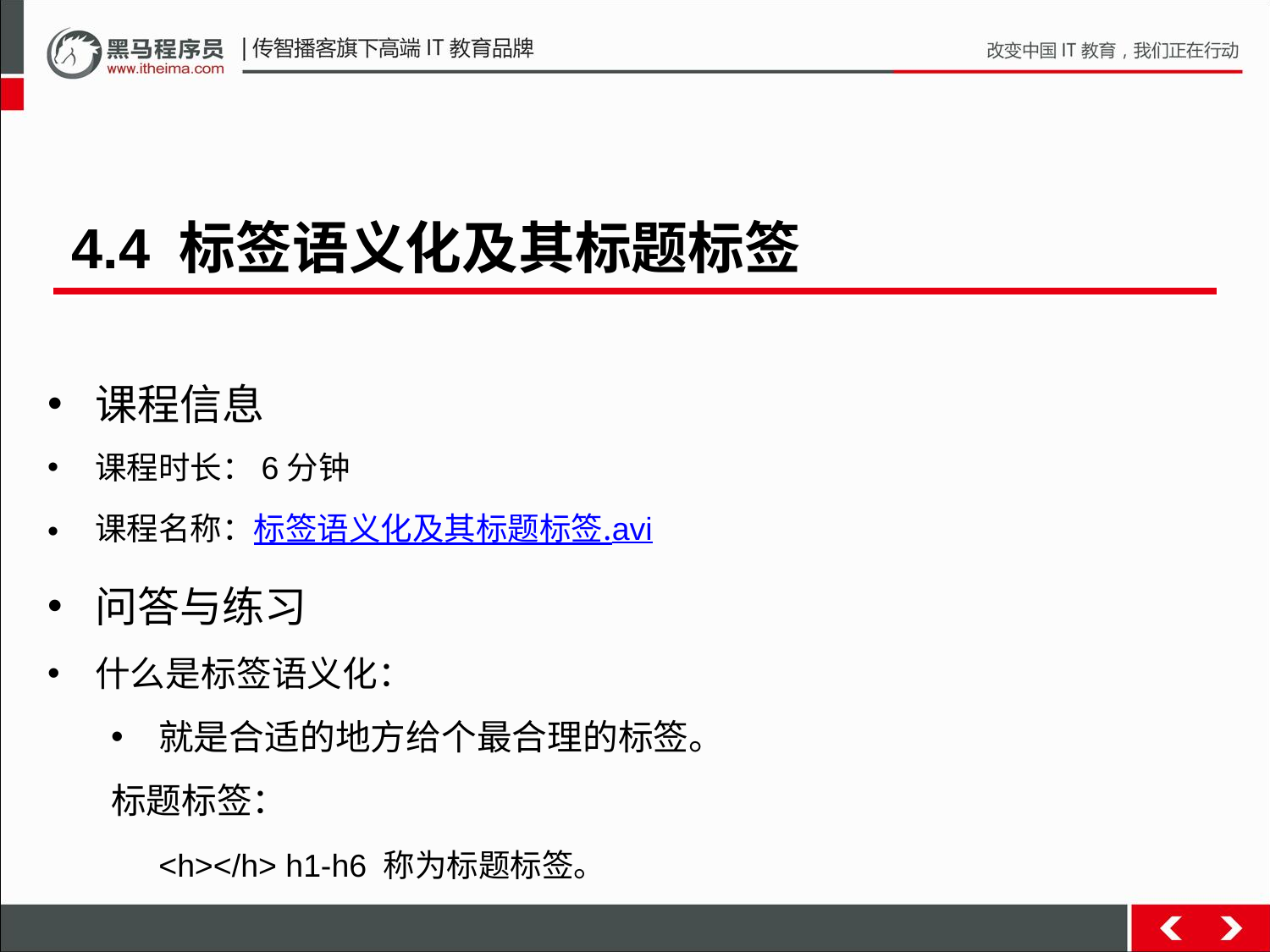

4.4 标签语义化及其标题标签
课程信息
课程时长：6分钟
课程名称：标签语义化及其标题标签.avi
问答与练习
什么是标签语义化：
就是合适的地方给个最合理的标签。
标题标签：
	<h></h> h1-h6 称为标题标签。